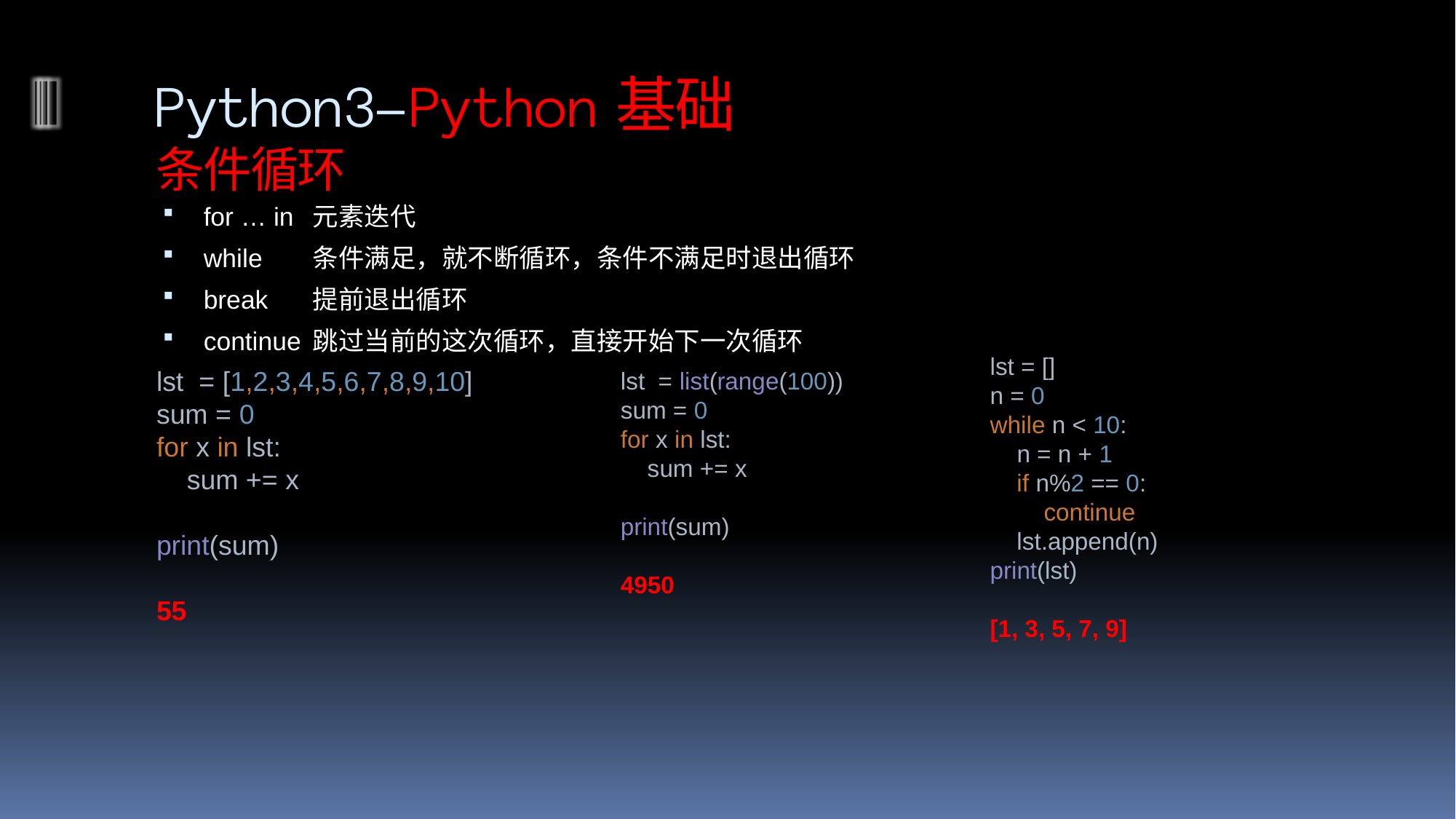

# Python3-Python基础 条件循环
for … in	元素迭代
while	条件满足，就不断循环，条件不满足时退出循环
break	提前退出循环
continue	跳过当前的这次循环，直接开始下一次循环
lst = []
n = 0
while n < 10:
    n = n + 1
    if n%2 == 0:
        continue
    lst.append(n)
print(lst)

[1, 3, 5, 7, 9]
lst  = [1,2,3,4,5,6,7,8,9,10]
sum = 0
for x in lst:
    sum += x
print(sum)

55

lst  = list(range(100))
sum = 0
for x in lst:
    sum += x
print(sum)

4950